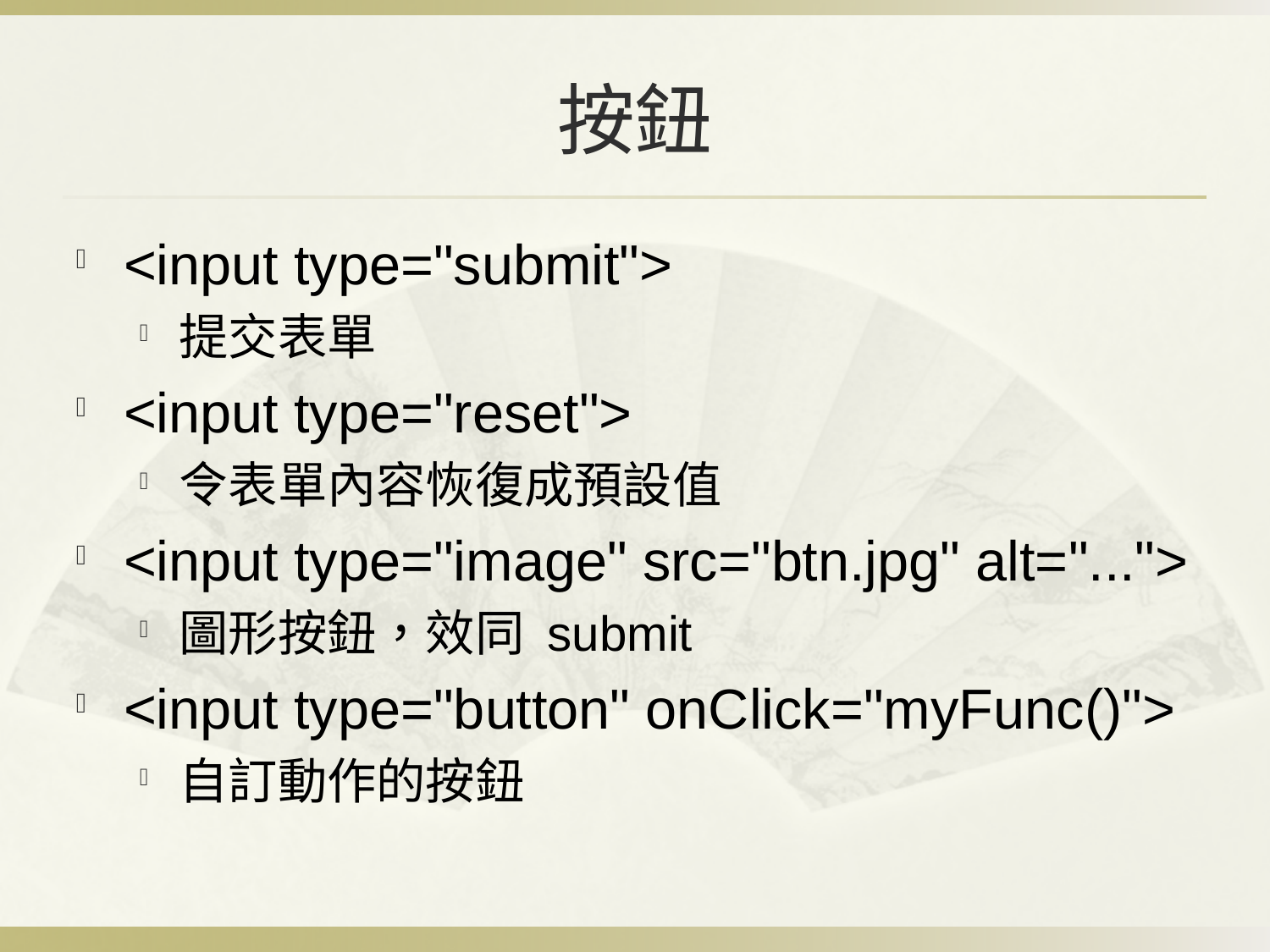

# 按鈕
<input type="submit">
提交表單
<input type="reset">
令表單內容恢復成預設值
<input type="image" src="btn.jpg" alt="...">
圖形按鈕，效同 submit
<input type="button" onClick="myFunc()">
自訂動作的按鈕